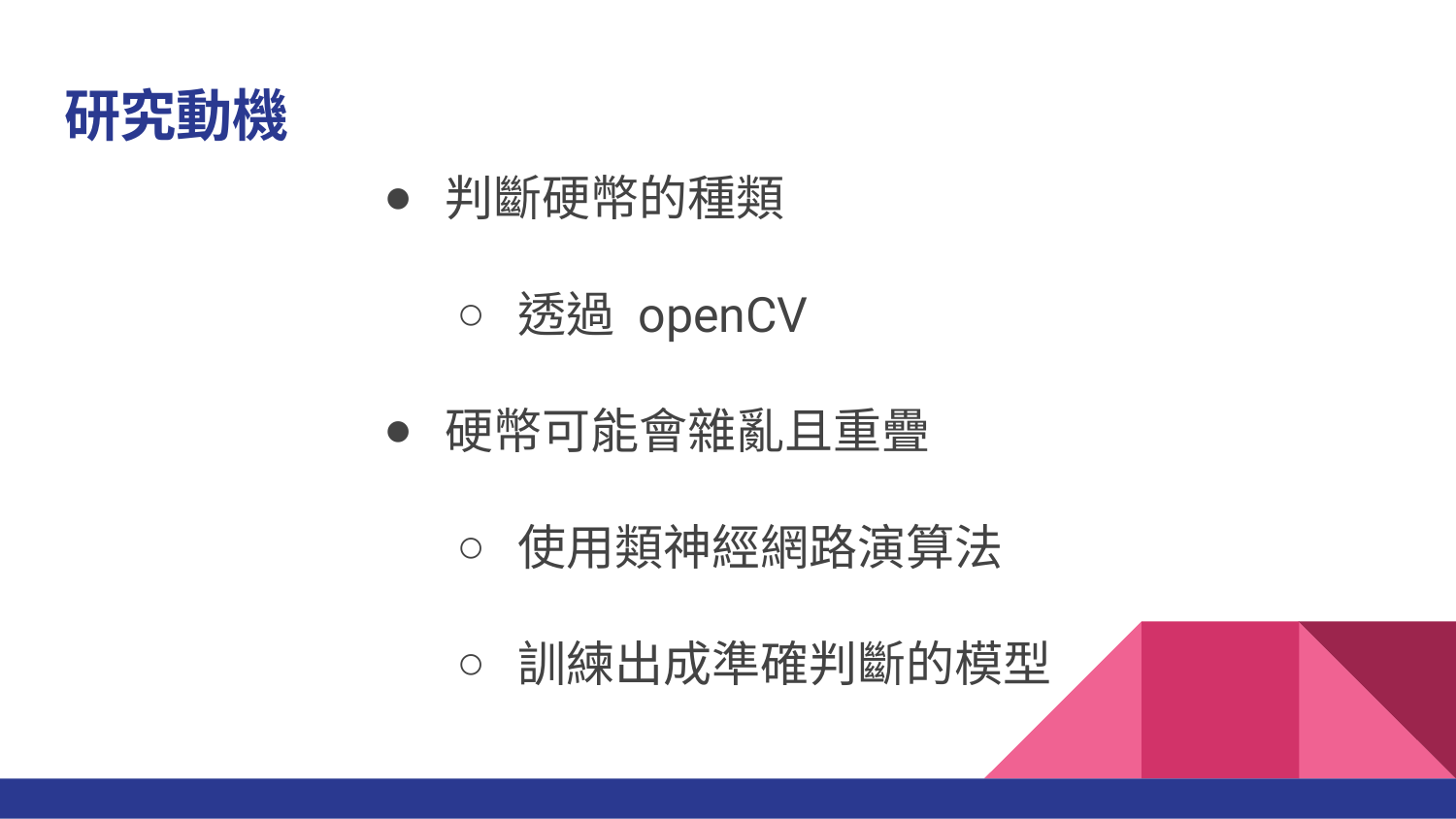

# 研究動機
判斷硬幣的種類
透過 openCV
硬幣可能會雜亂且重疊
使用類神經網路演算法
訓練出成準確判斷的模型